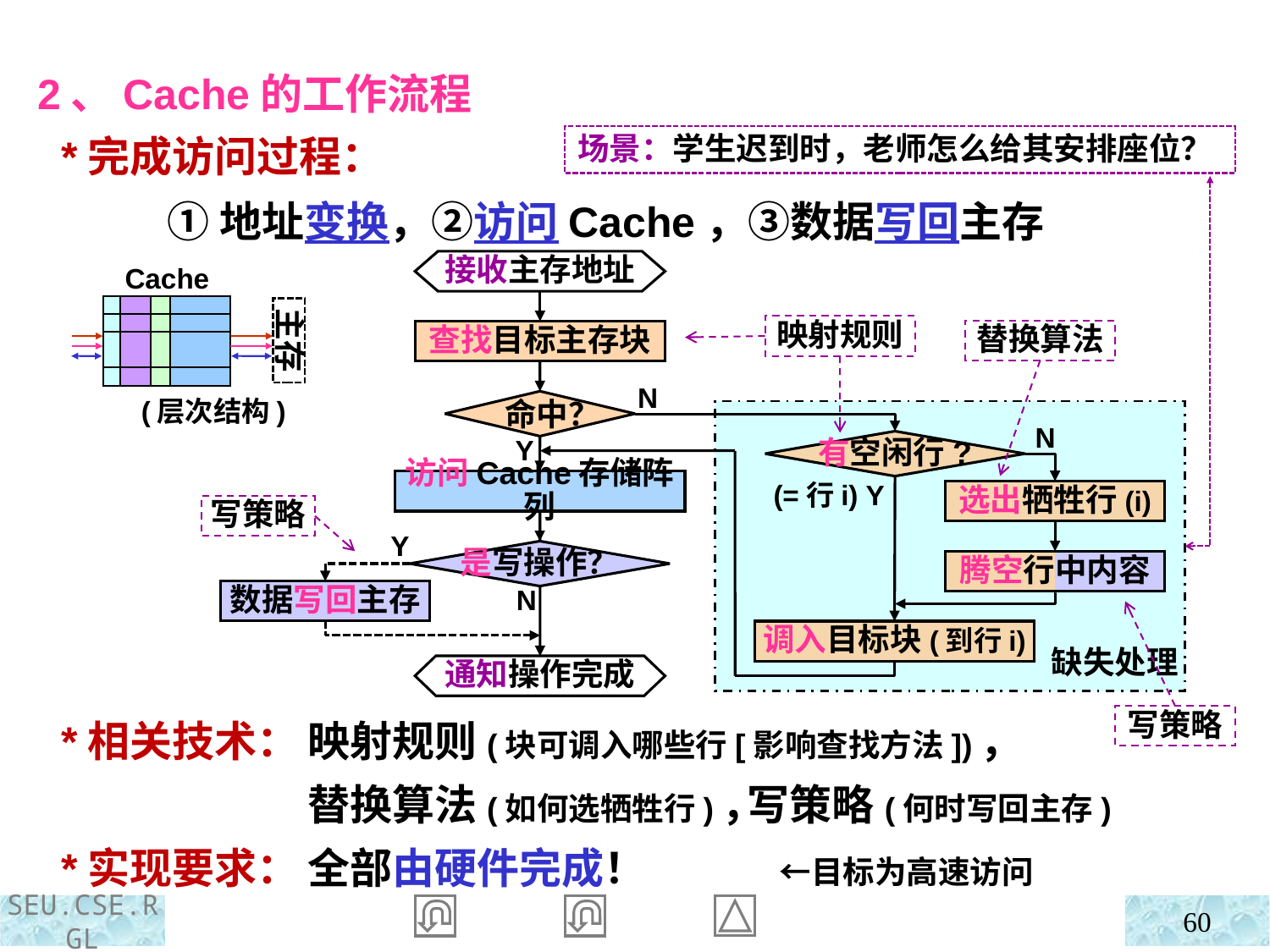

2、Cache的工作流程
  *完成访问过程：

  *相关技术：

  *实现要求：
场景：学生迟到时，老师怎么给其安排座位？
①地址变换，②访问Cache，③数据写回主存
接收主存地址
通知操作完成
Cache

主存

(层次结构)
映射规则
替换算法
查找目标主存块
N
命中？

Y

访问Cache存储阵列
缺失处理
N
有空闲行?

(=行i) Y
选出牺牲行(i)

腾空行中内容

调入目标块(到行i)
写策略
Y
是写操作？
数据写回主存
N
写策略
映射规则(块可调入哪些行[影响查找方法])，
替换算法(如何选牺牲行)，
全部由硬件完成！              ←目标为高速访问
写策略(何时写回主存)

60